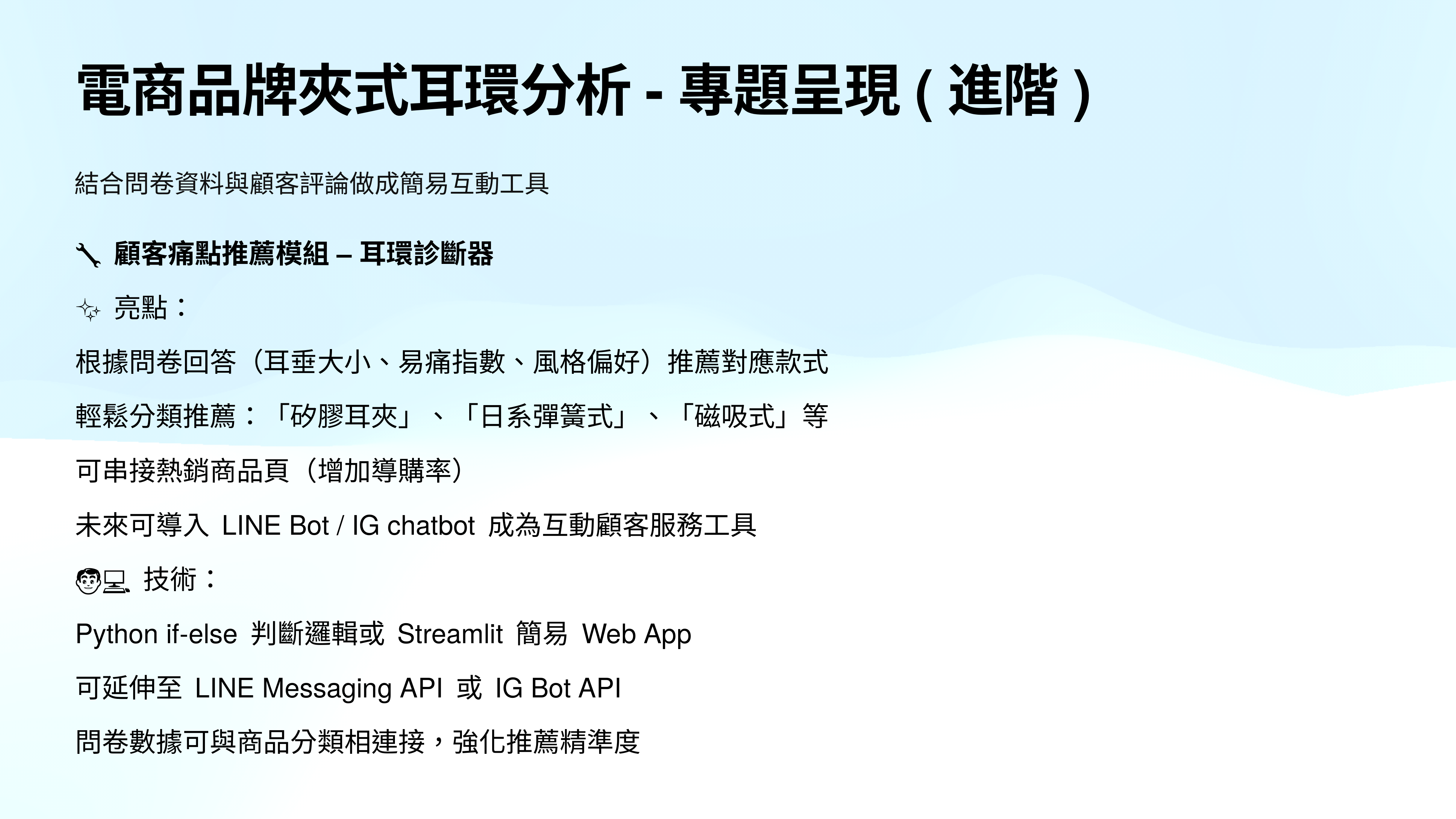

# 電商品牌夾式耳環分析-專題呈現(進階)
結合問卷資料與顧客評論做成簡易互動工具
🔧 顧客痛點推薦模組 – 耳環診斷器
✨ 亮點：
根據問卷回答（耳垂大小、易痛指數、風格偏好）推薦對應款式
輕鬆分類推薦：「矽膠耳夾」、「日系彈簧式」、「磁吸式」等
可串接熱銷商品頁（增加導購率）
未來可導入 LINE Bot / IG chatbot 成為互動顧客服務工具
👨‍💻 技術：
Python if-else 判斷邏輯或 Streamlit 簡易 Web App
可延伸至 LINE Messaging API 或 IG Bot API
問卷數據可與商品分類相連接，強化推薦精準度